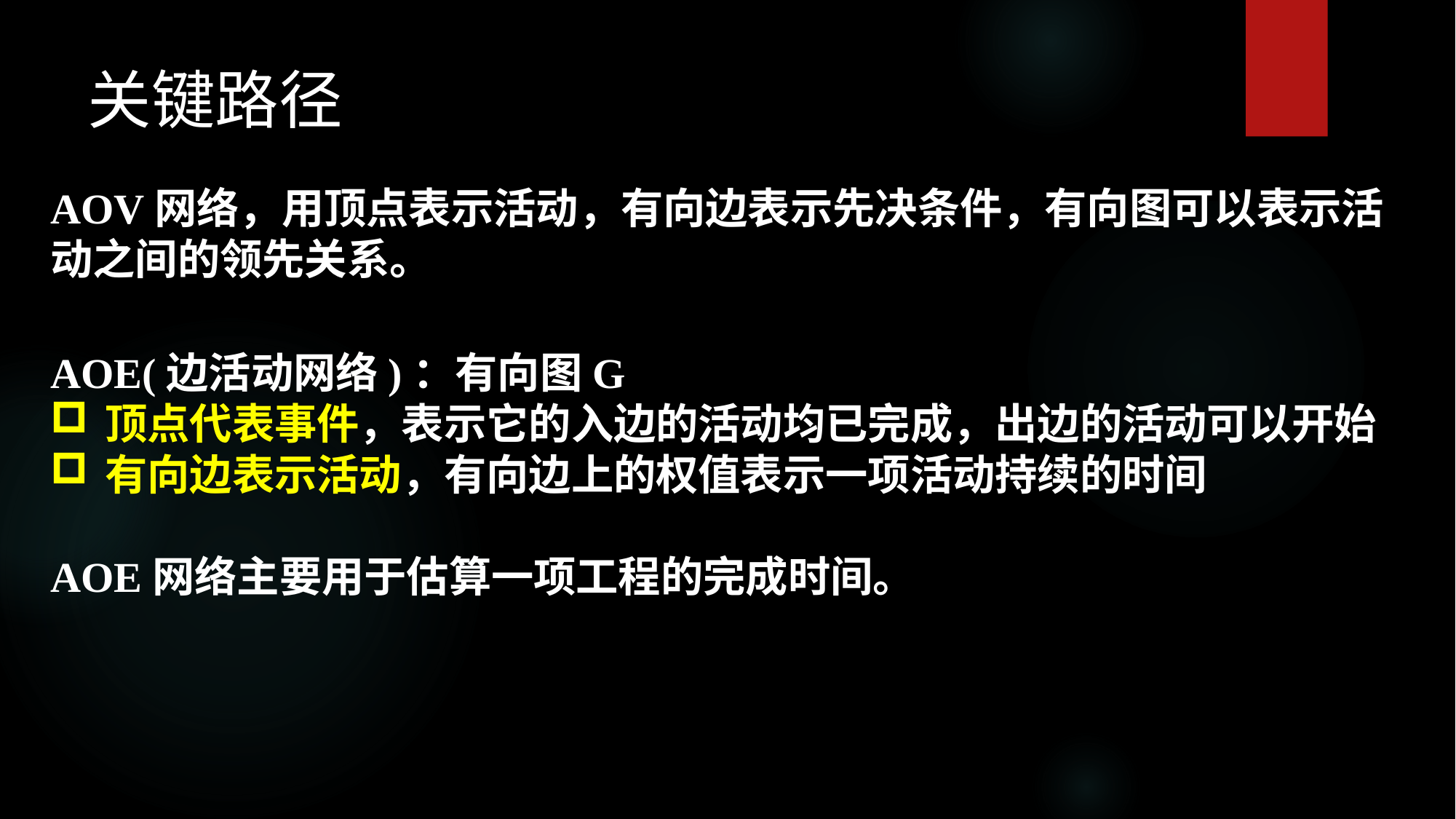

关键路径
AOV网络，用顶点表示活动，有向边表示先决条件，有向图可以表示活动之间的领先关系。
AOE(边活动网络)：有向图G
顶点代表事件，表示它的入边的活动均已完成，出边的活动可以开始
有向边表示活动，有向边上的权值表示一项活动持续的时间

AOE网络主要用于估算一项工程的完成时间。